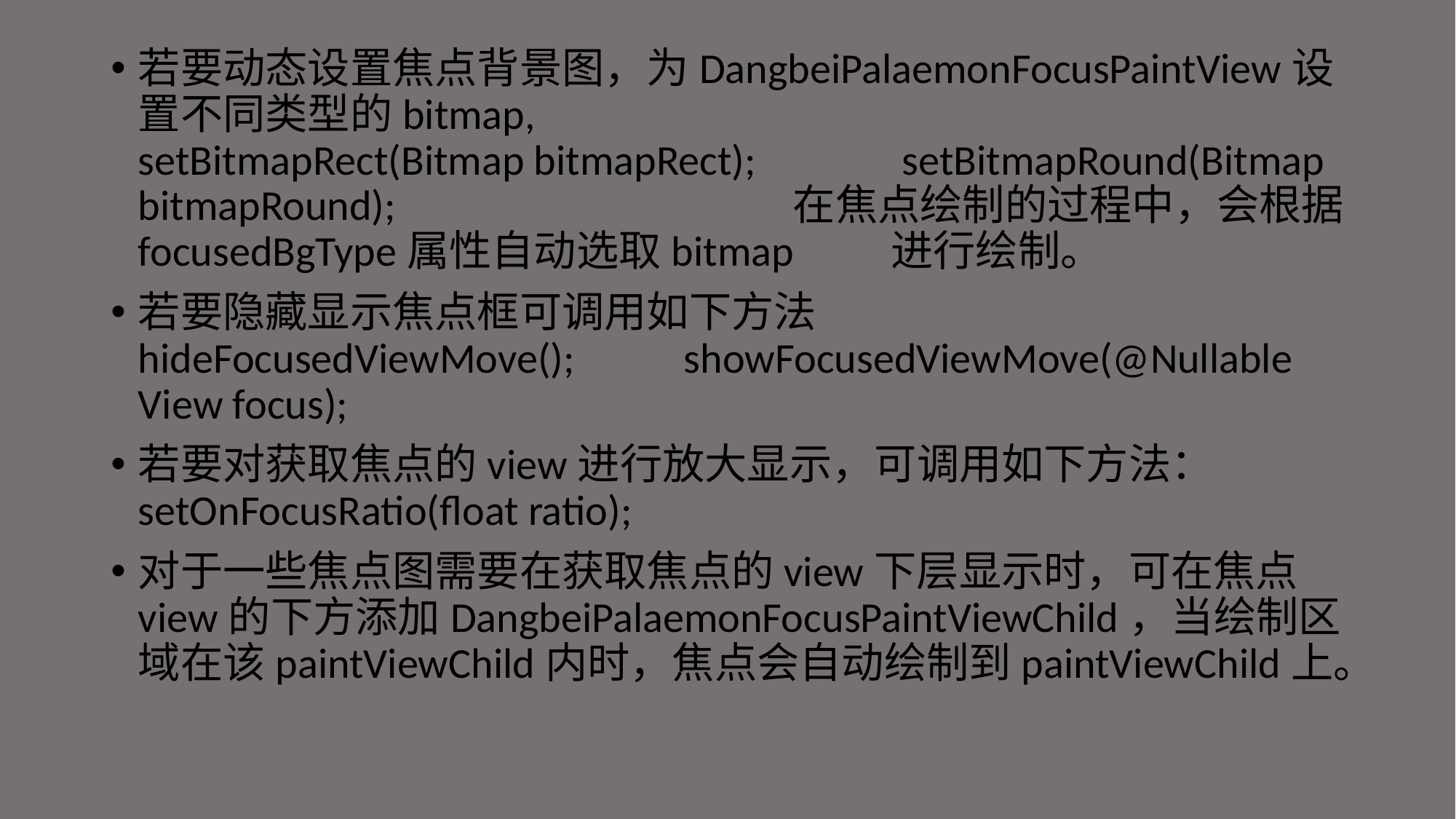

若要动态设置焦点背景图，为DangbeiPalaemonFocusPaintView设置不同类型的bitmap,					setBitmapRect(Bitmap bitmapRect);		setBitmapRound(Bitmap bitmapRound);				在焦点绘制的过程中，会根据focusedBgType属性自动选取bitmap         进行绘制。
若要隐藏显示焦点框可调用如下方法		hideFocusedViewMove();	showFocusedViewMove(@Nullable View focus);
若要对获取焦点的view进行放大显示，可调用如下方法：setOnFocusRatio(float ratio);
对于一些焦点图需要在获取焦点的view下层显示时，可在焦点view的下方添加DangbeiPalaemonFocusPaintViewChild，当绘制区域在该paintViewChild内时，焦点会自动绘制到paintViewChild上。